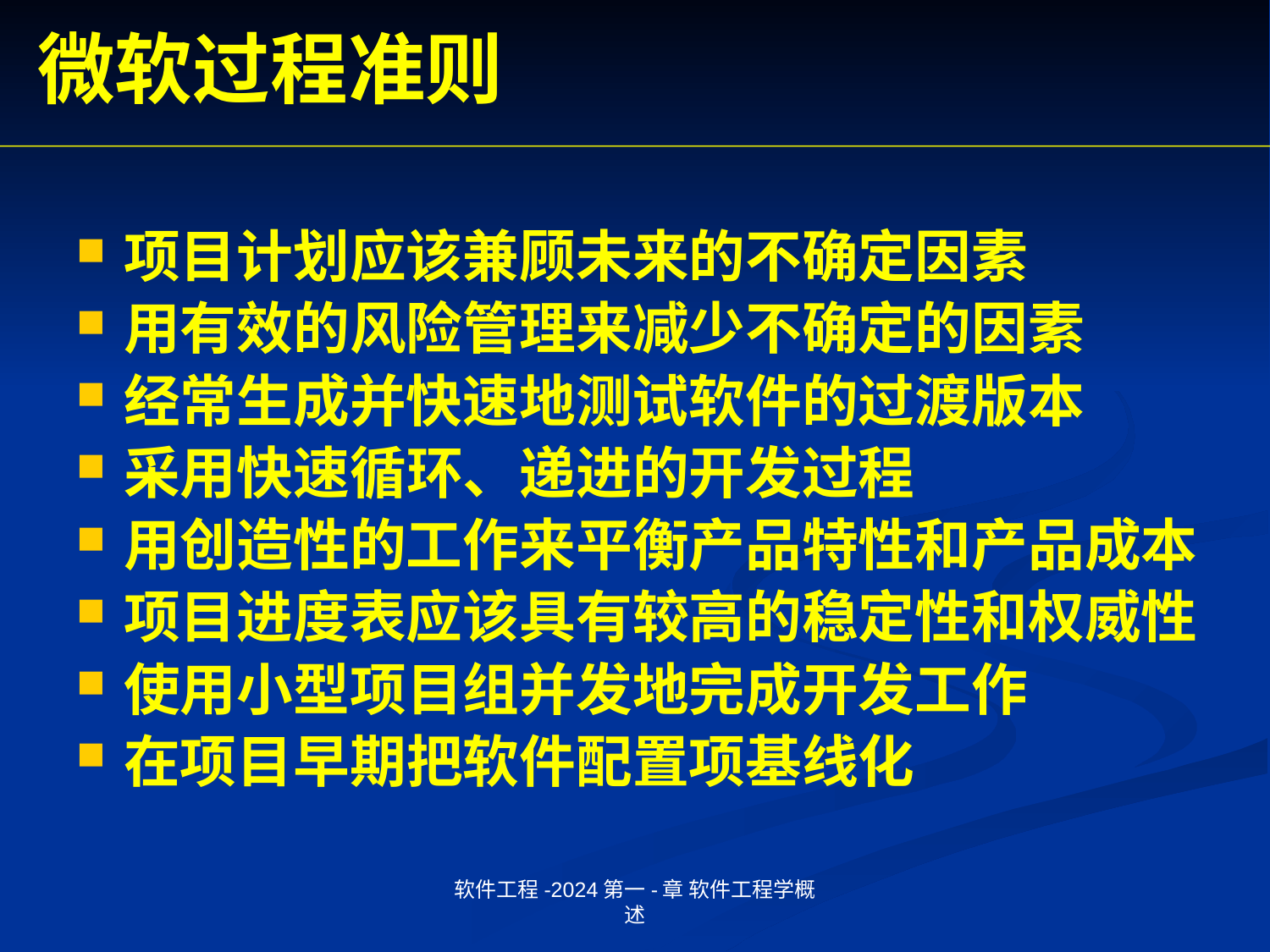

微软过程准则

项目计划应该兼顾未来的不确定因素
用有效的风险管理来减少不确定的因素
经常生成并快速地测试软件的过渡版本
采用快速循环、递进的开发过程
用创造性的工作来平衡产品特性和产品成本
项目进度表应该具有较高的稳定性和权威性
使用小型项目组并发地完成开发工作
在项目早期把软件配置项基线化
软件工程-2024第一-章 软件工程学概述
164